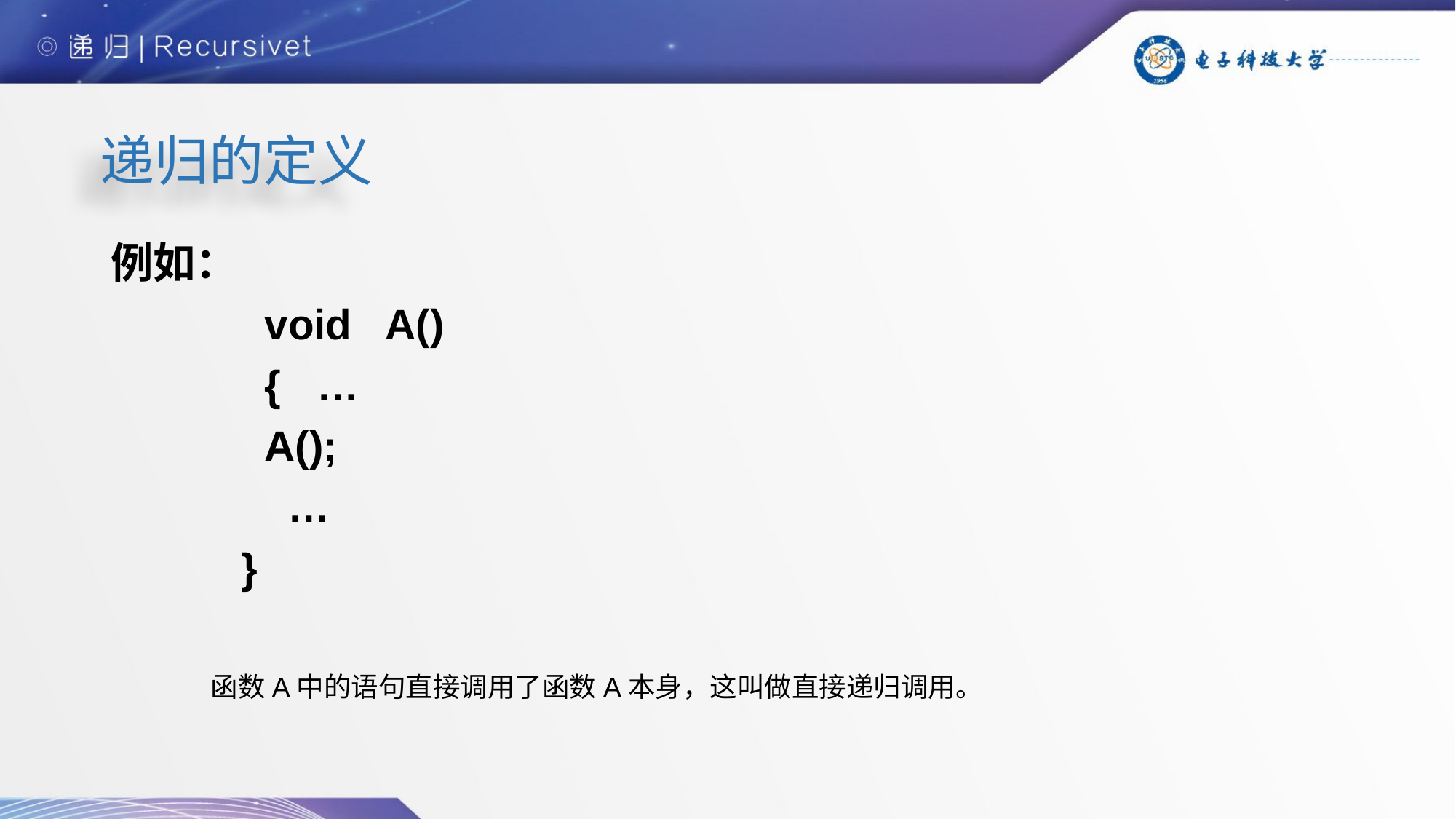

# 递归的定义
例如：
             void   A()
             {   …
             A();
               …
           }

函数A中的语句直接调用了函数A本身，这叫做直接递归调用。